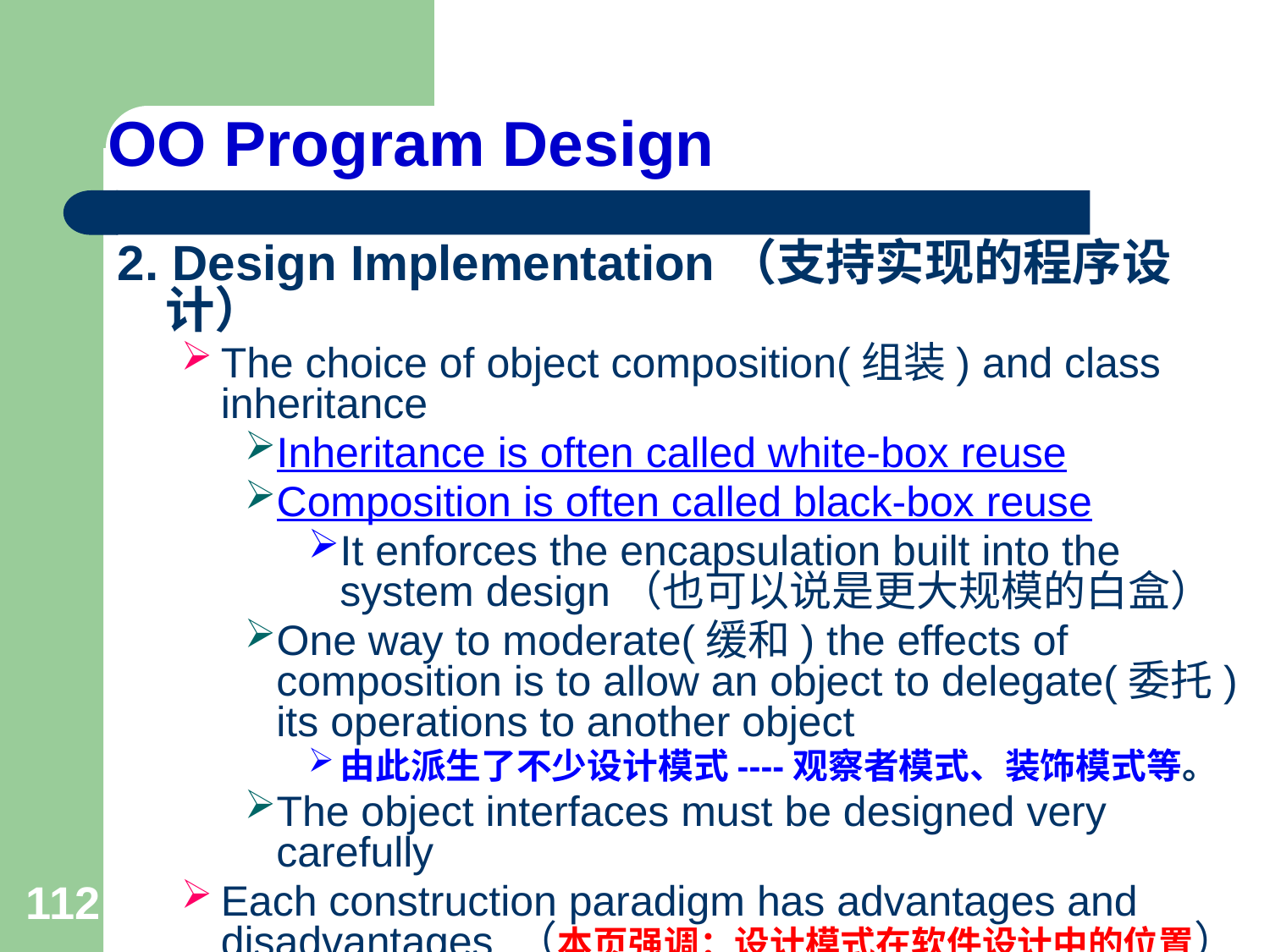

# OO Program Design
2. Design Implementation（支持实现的程序设计）
The choice of object composition(组装) and class inheritance
Inheritance is often called white-box reuse
Composition is often called black-box reuse
It enforces the encapsulation built into the system design（也可以说是更大规模的白盒）
One way to moderate(缓和) the effects of composition is to allow an object to delegate(委托) its operations to another object
由此派生了不少设计模式----观察者模式、装饰模式等。
The object interfaces must be designed very carefully
Each construction paradigm has advantages and disadvantages （本页强调：设计模式在软件设计中的位置）
112